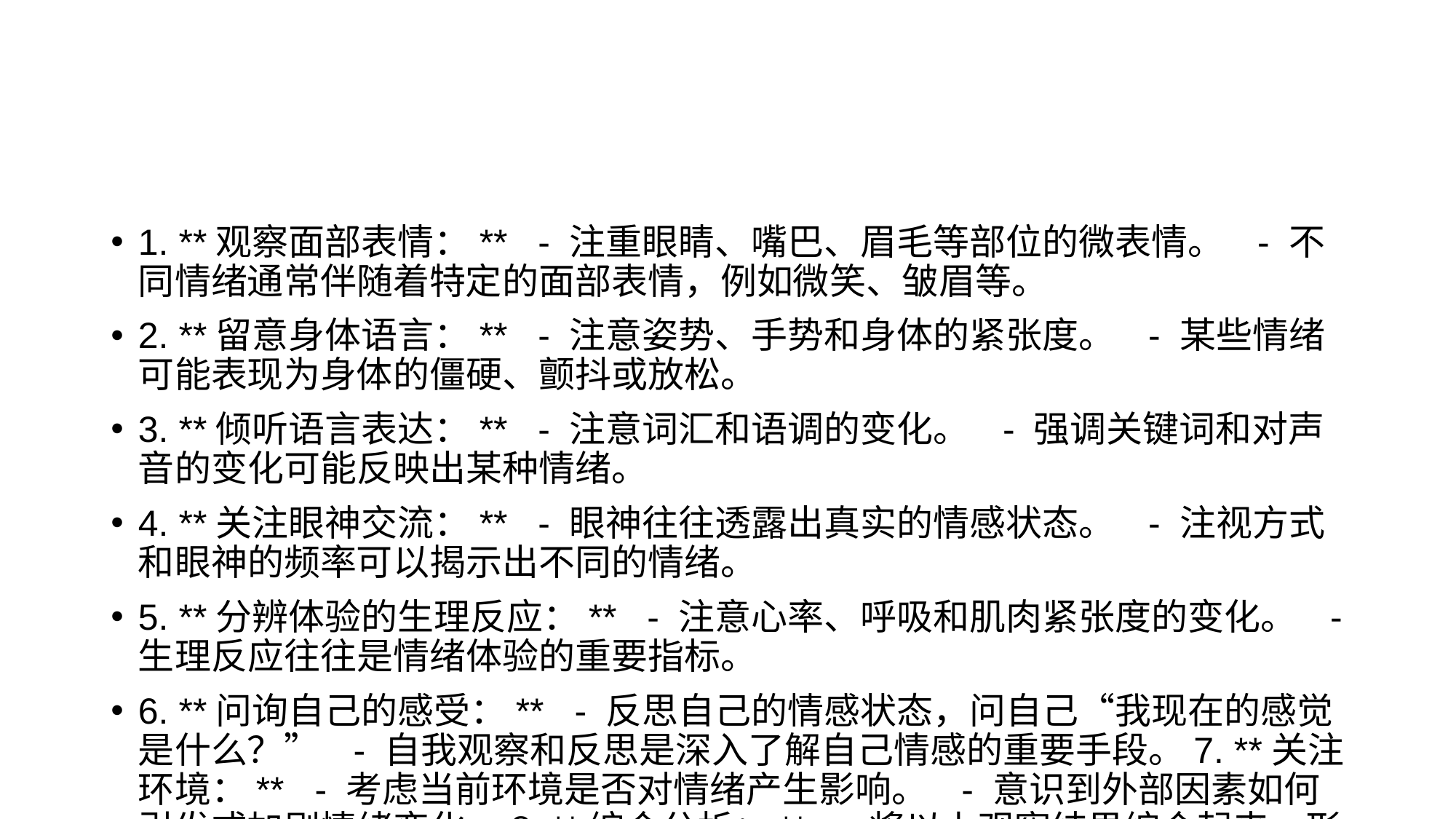

#
1. **观察面部表情：**   - 注重眼睛、嘴巴、眉毛等部位的微表情。   - 不同情绪通常伴随着特定的面部表情，例如微笑、皱眉等。
2. **留意身体语言：**   - 注意姿势、手势和身体的紧张度。   - 某些情绪可能表现为身体的僵硬、颤抖或放松。
3. **倾听语言表达：**   - 注意词汇和语调的变化。   - 强调关键词和对声音的变化可能反映出某种情绪。
4. **关注眼神交流：**   - 眼神往往透露出真实的情感状态。   - 注视方式和眼神的频率可以揭示出不同的情绪。
5. **分辨体验的生理反应：**   - 注意心率、呼吸和肌肉紧张度的变化。   - 生理反应往往是情绪体验的重要指标。
6. **问询自己的感受：**   - 反思自己的情感状态，问自己“我现在的感觉是什么？”   - 自我观察和反思是深入了解自己情感的重要手段。7. **关注环境：**   - 考虑当前环境是否对情绪产生影响。   - 意识到外部因素如何引发或加剧情绪变化。8. **综合分析：**   - 将以上观察结果综合起来，形成对情绪的整体认识。   - 了解不同观察维度如何相互影响，以更全面地认识情绪状态。